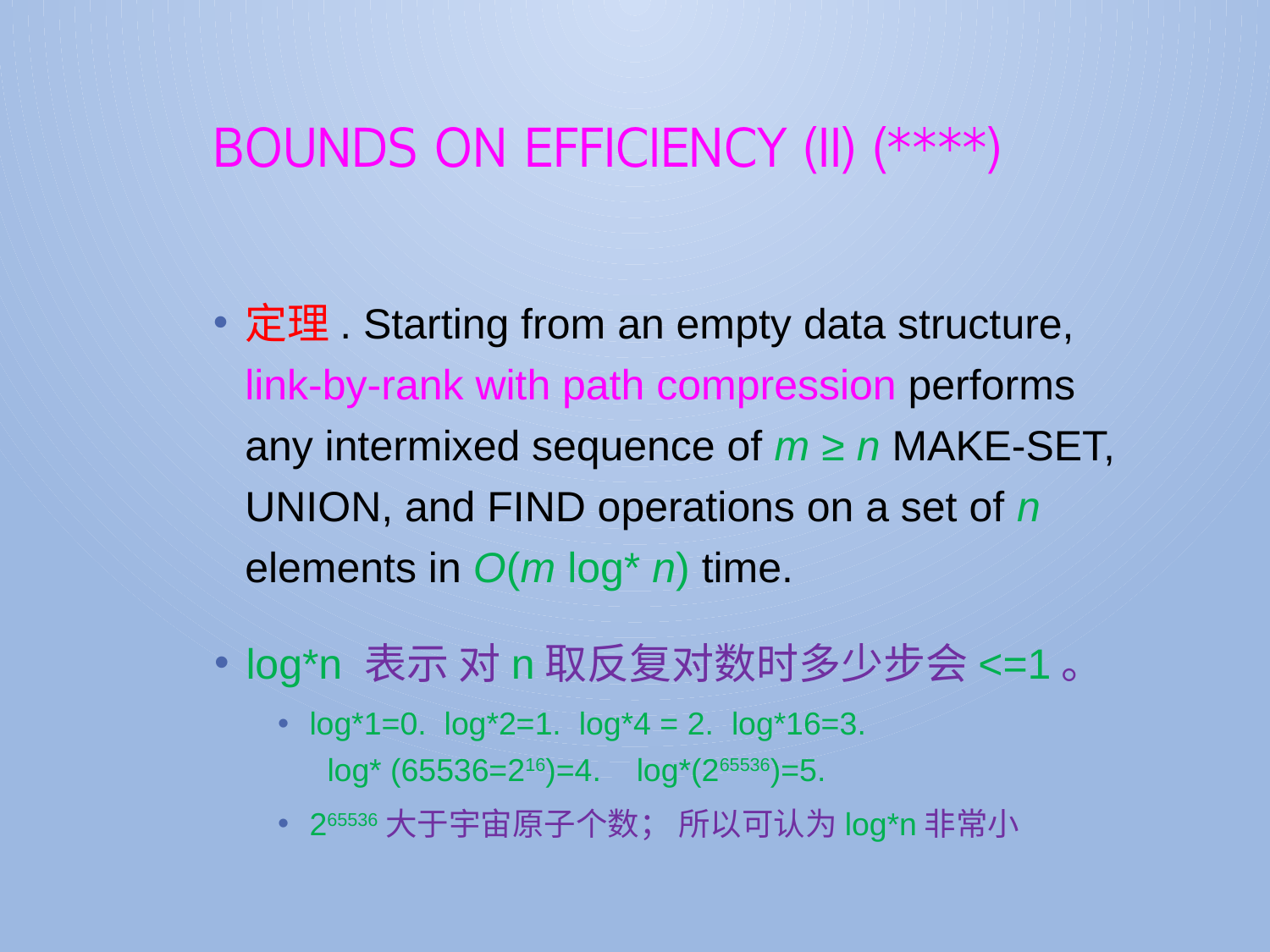

# Bounds on Efficiency (II) (****)
定理. Starting from an empty data structure, link-by-rank with path compression performs any intermixed sequence of m ≥ n MAKE-SET, UNION, and FIND operations on a set of n elements in O(m log* n) time.
log*n 表示 对n取反复对数时多少步会<=1。
log*1=0.  log*2=1.  log*4 = 2.  log*16=3.
  log* (65536=216)=4.    log*(265536)=5.
265536大于宇宙原子个数； 所以可认为log*n非常小